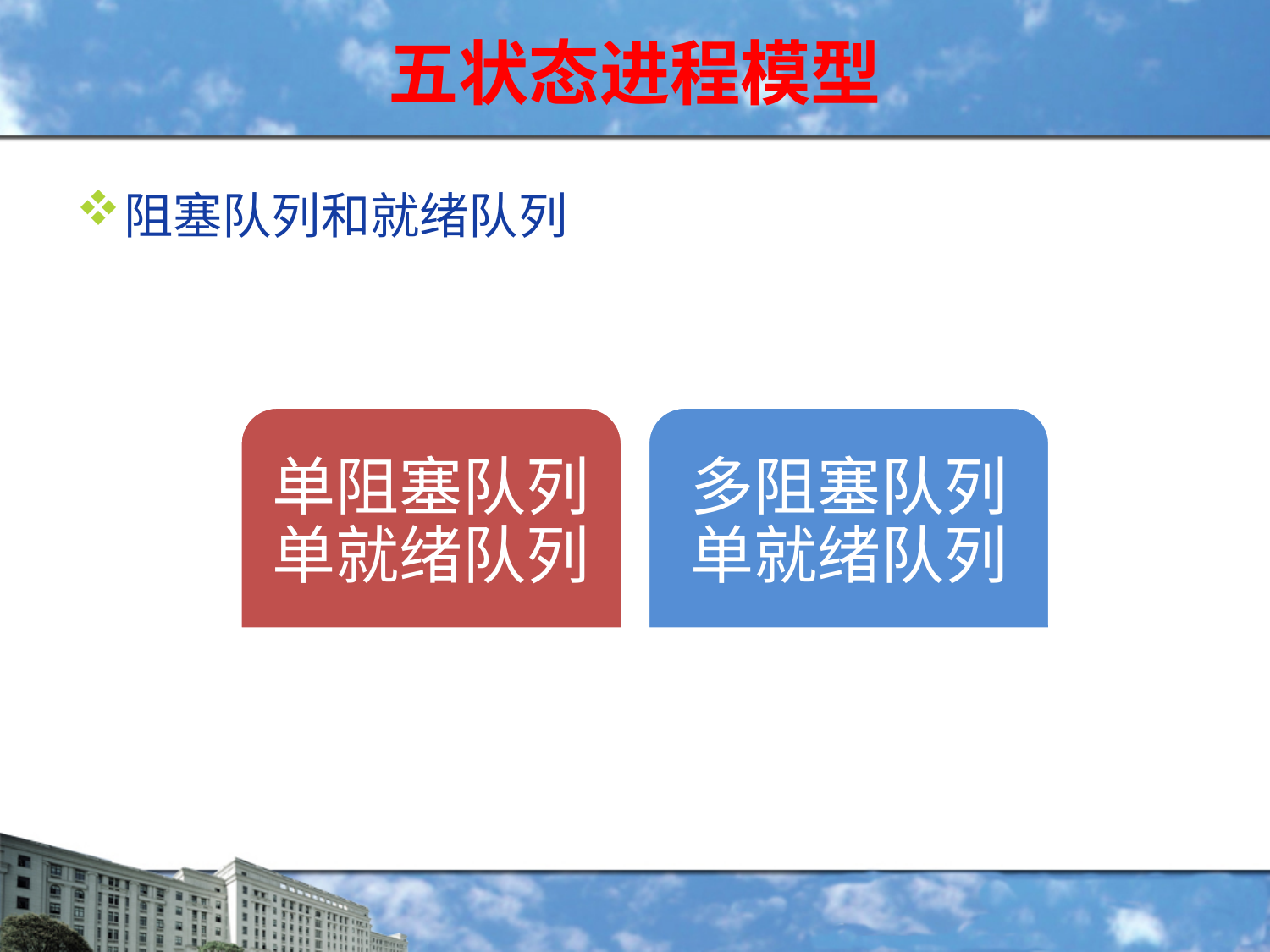

# 五状态进程模型
阻塞队列和就绪队列

单阻塞队列单就绪队列
多阻塞队列单就绪队列